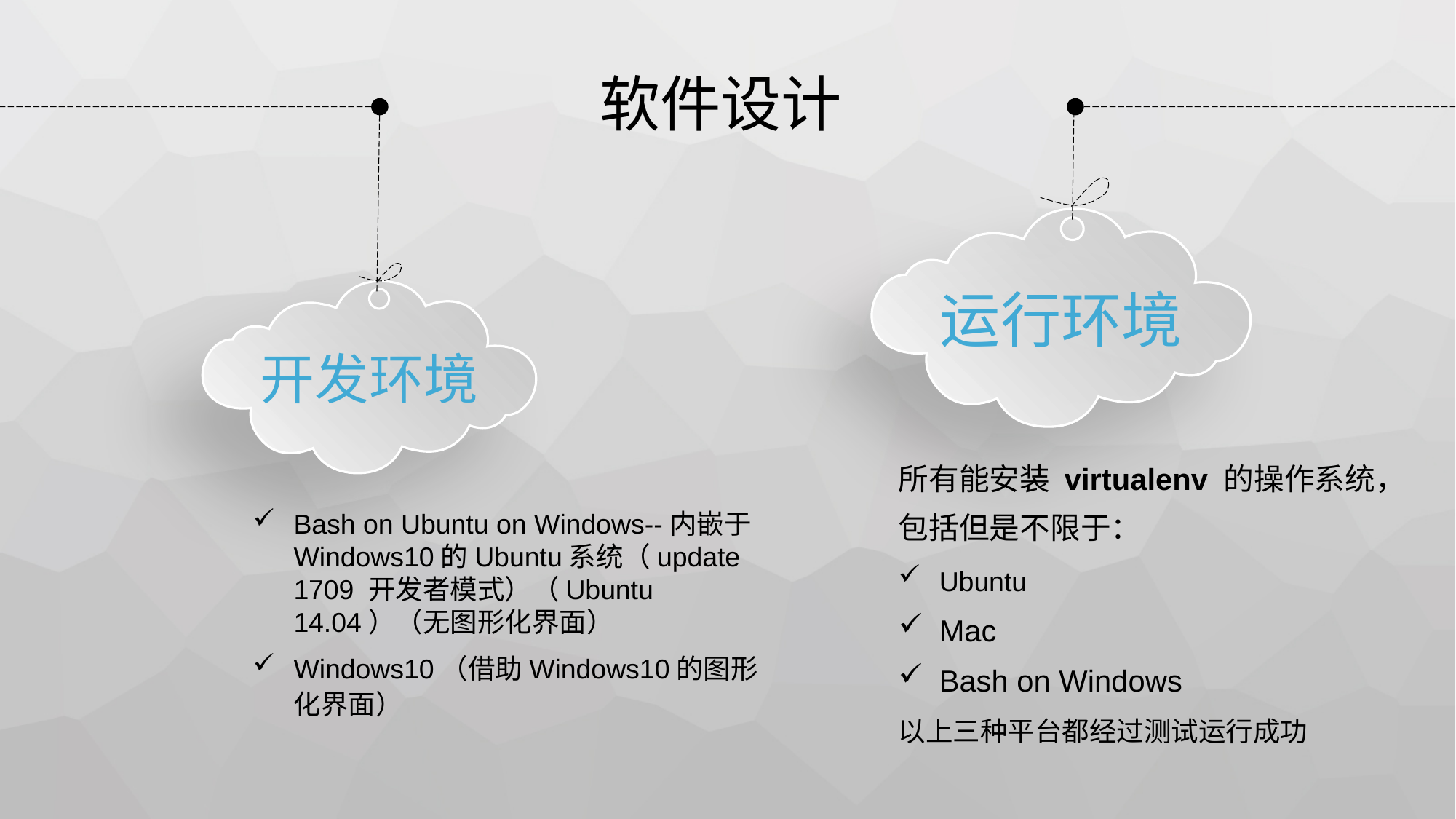

# 软件设计

运行环境
开发环境
所有能安装 virtualenv 的操作系统，包括但是不限于：
Ubuntu
Mac
Bash on Windows
以上三种平台都经过测试运行成功
Bash on Ubuntu on Windows--内嵌于Windows10的Ubuntu系统（update 1709 开发者模式）（Ubuntu 14.04）（无图形化界面）
Windows10（借助Windows10的图形化界面）